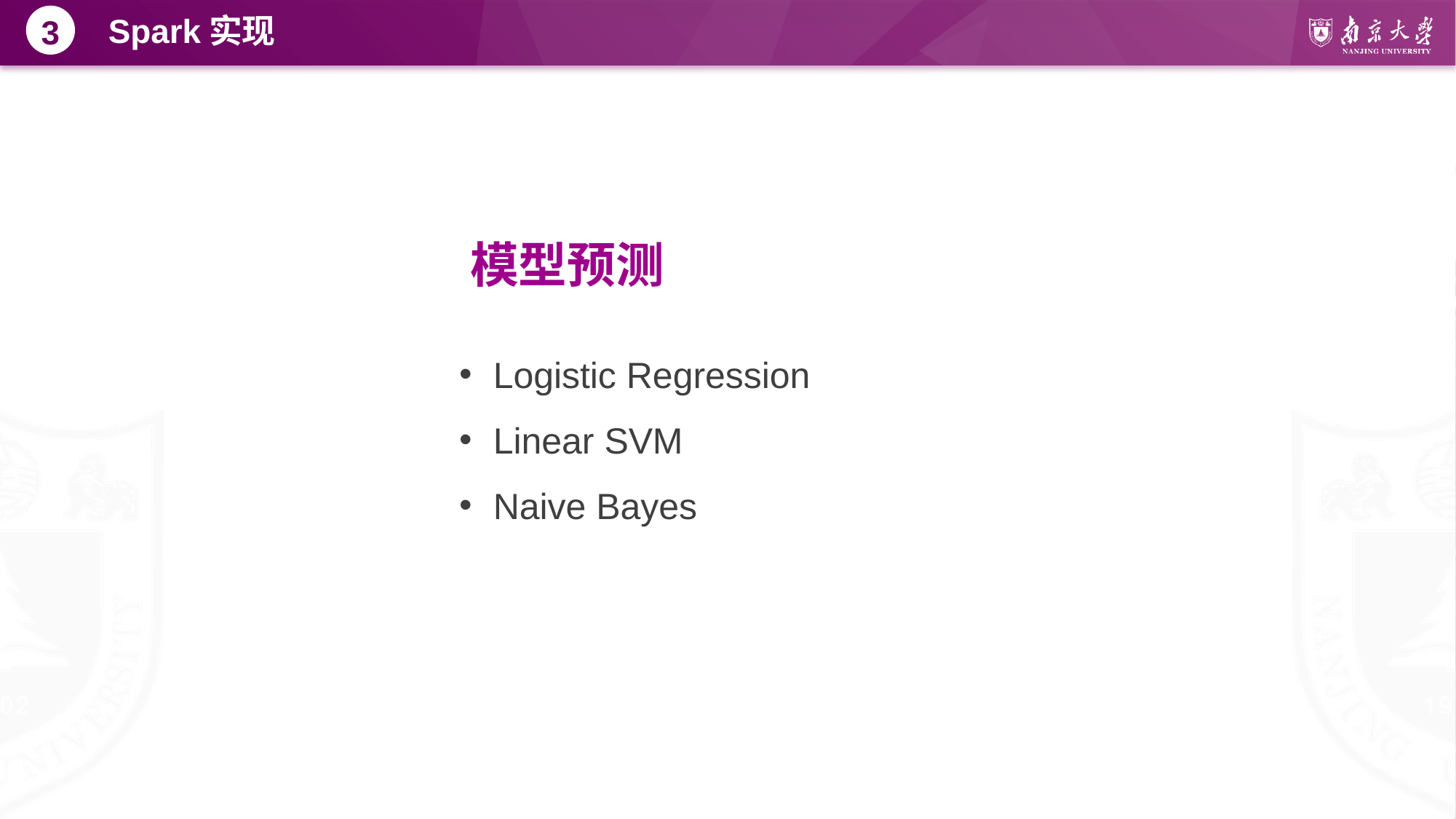

Spark实现

3
模型预测
Logistic Regression
Linear SVM
Naive Bayes